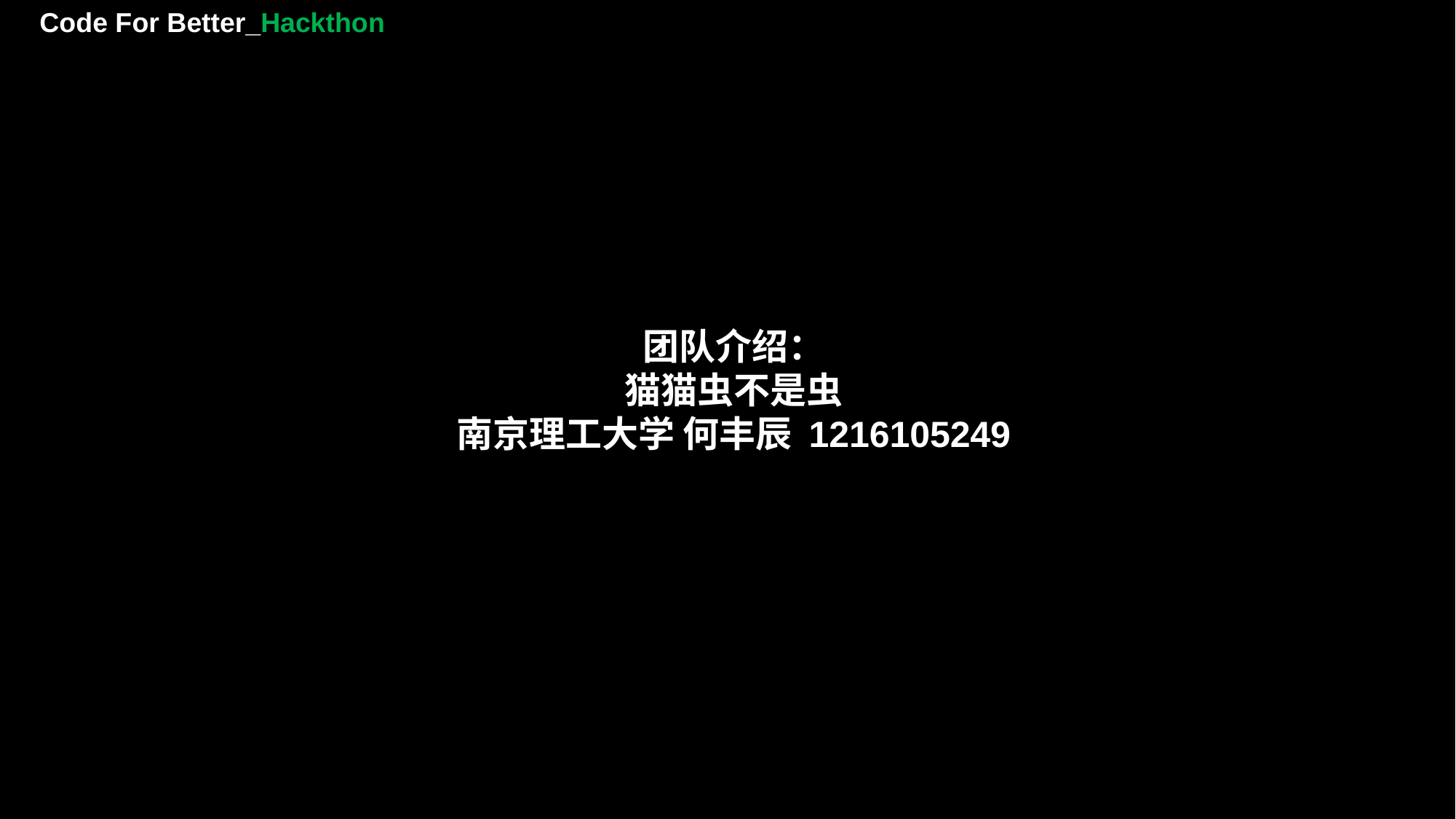

Code For Better_Hackthon
团队介绍：
猫猫虫不是虫
南京理工大学 何丰辰 1216105249